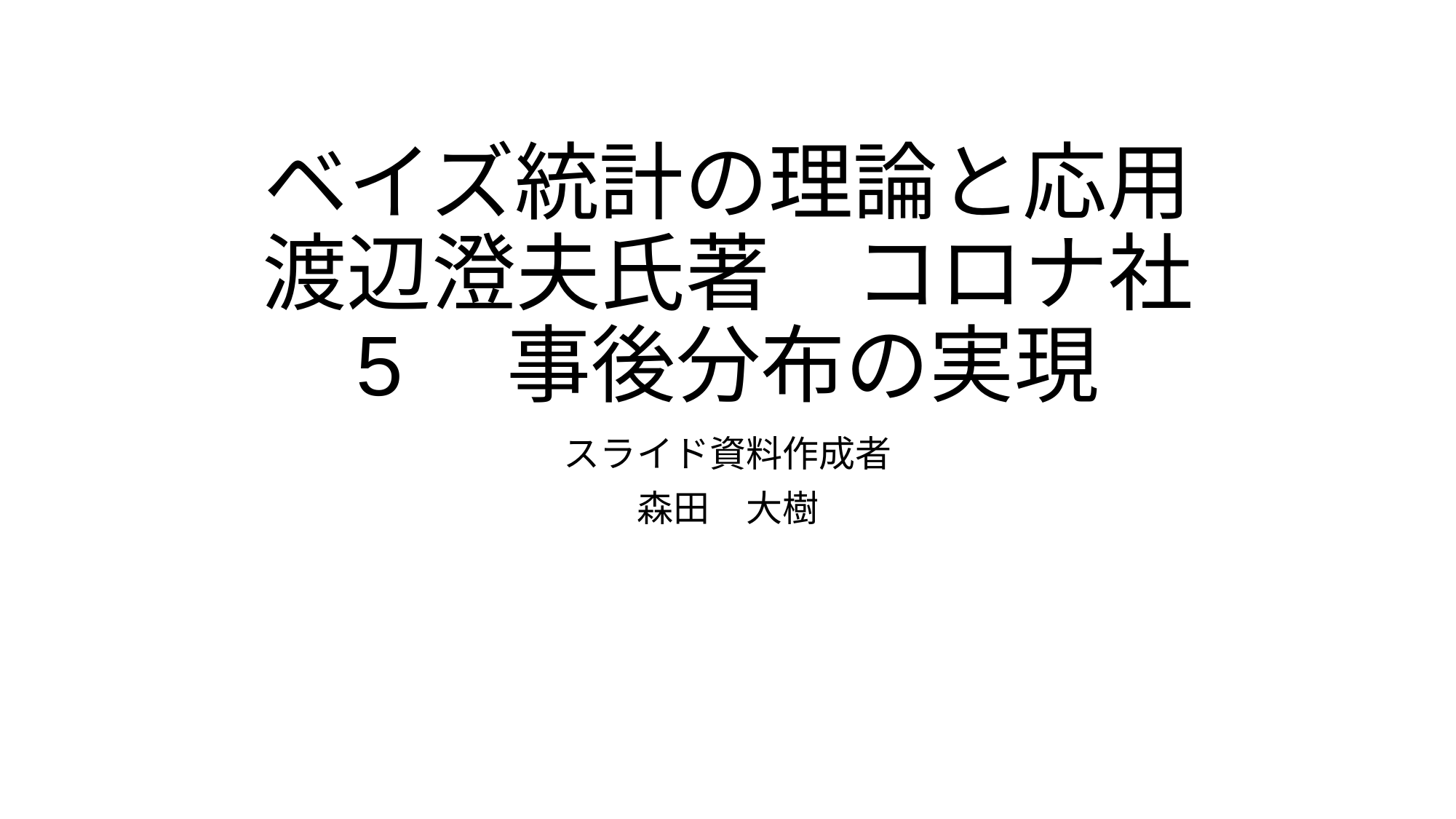

# ベイズ統計の理論と応用 渡辺澄夫氏著　コロナ社 5　事後分布の実現
スライド資料作成者
森田　大樹